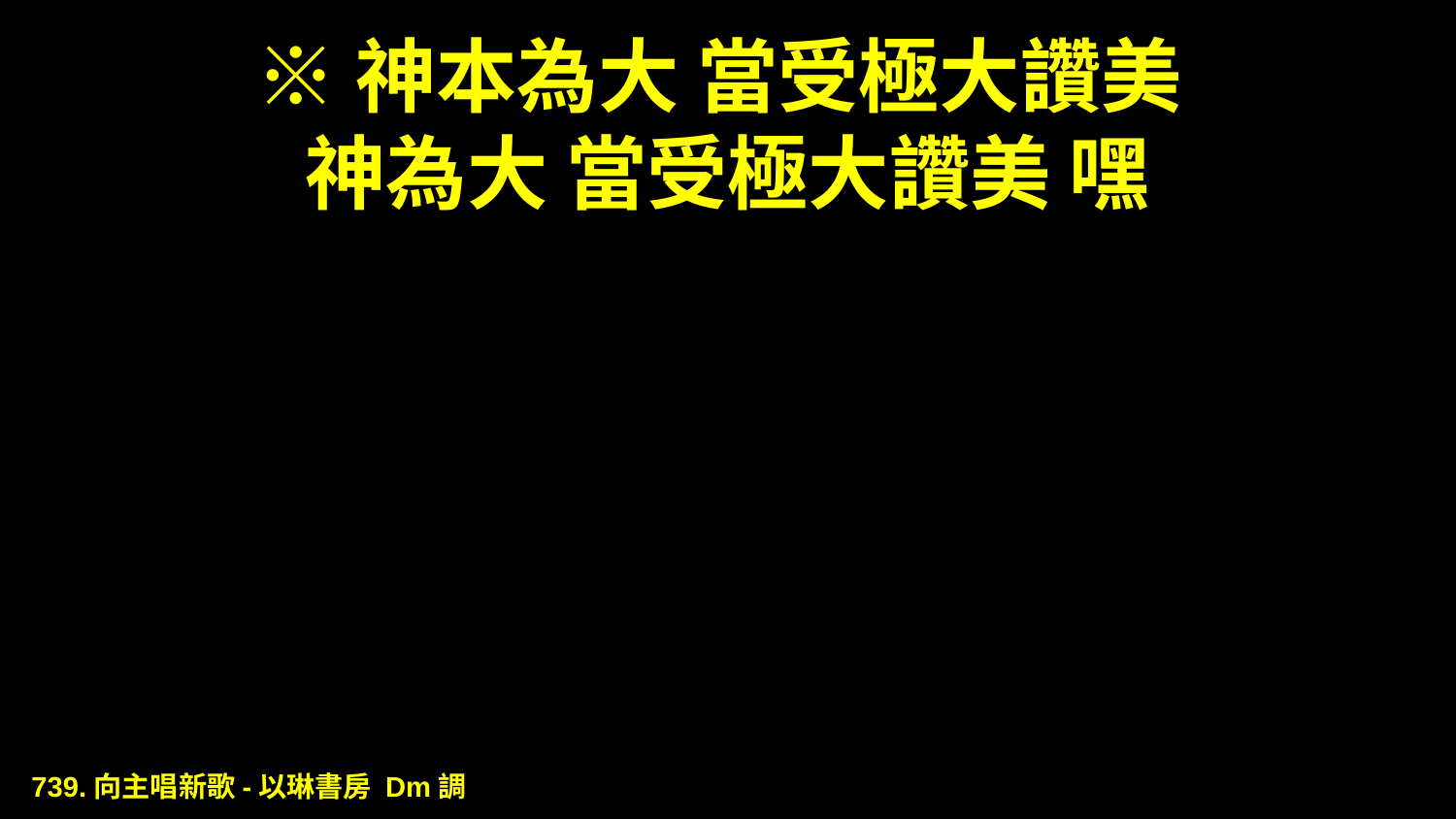

# ※神本為大 當受極大讚美 神為大 當受極大讚美 嘿
739.向主唱新歌-以琳書房 Dm調